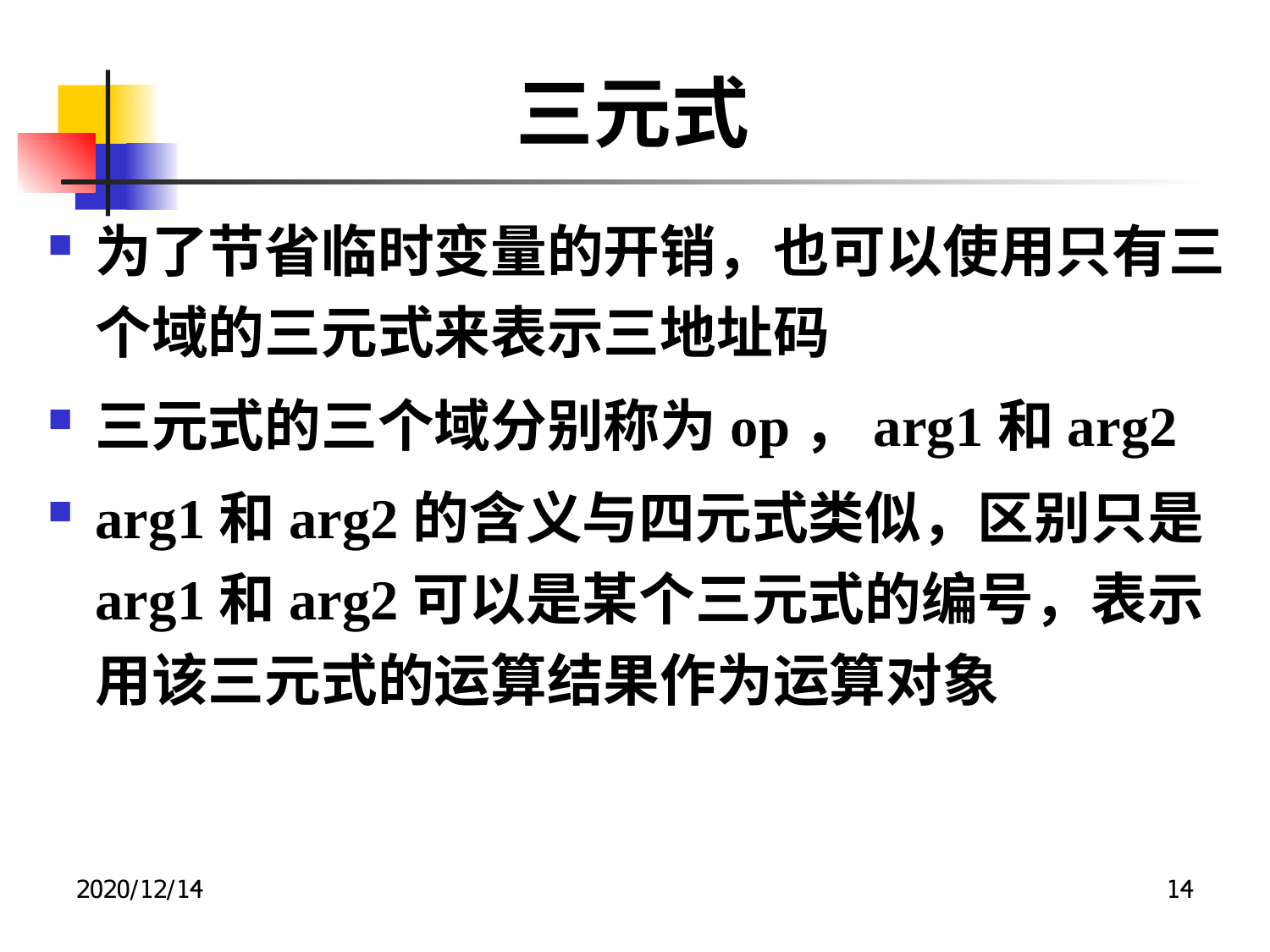

三元式
为了节省临时变量的开销，也可以使用只有三个域的三元式来表示三地址码
三元式的三个域分别称为op，arg1和arg2
arg1和arg2的含义与四元式类似，区别只是arg1和arg2可以是某个三元式的编号，表示用该三元式的运算结果作为运算对象

2020/12/14
14